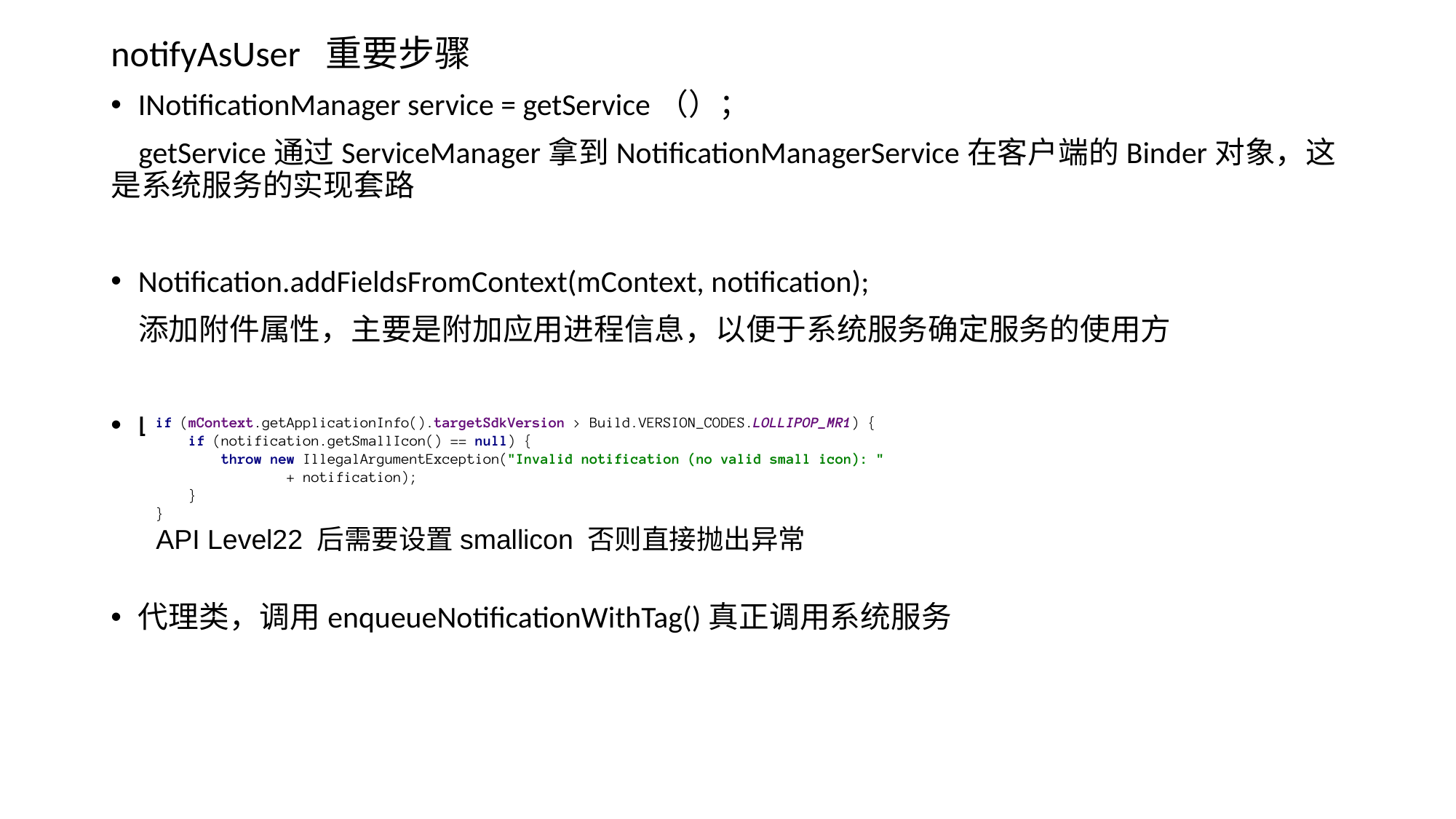

notifyAsUser  重要步骤
INotificationManager service = getService（）；
    getService通过ServiceManager拿到NotificationManagerService在客户端的Binder对象，这是系统服务的实现套路

Notification.addFieldsFromContext(mContext, notification);
   添加附件属性，主要是附加应用进程信息，以便于系统服务确定服务的使用方

LO

代理类，调用enqueueNotificationWithTag()真正调用系统服务
if (mContext.getApplicationInfo().targetSdkVersion > Build.VERSION_CODES.LOLLIPOP_MR1) {
    if (notification.getSmallIcon() == null) {
        throw new IllegalArgumentException("Invalid notification (no valid small icon): "
                + notification);
    }
}
API Level22 后需要设置smallicon 否则直接抛出异常